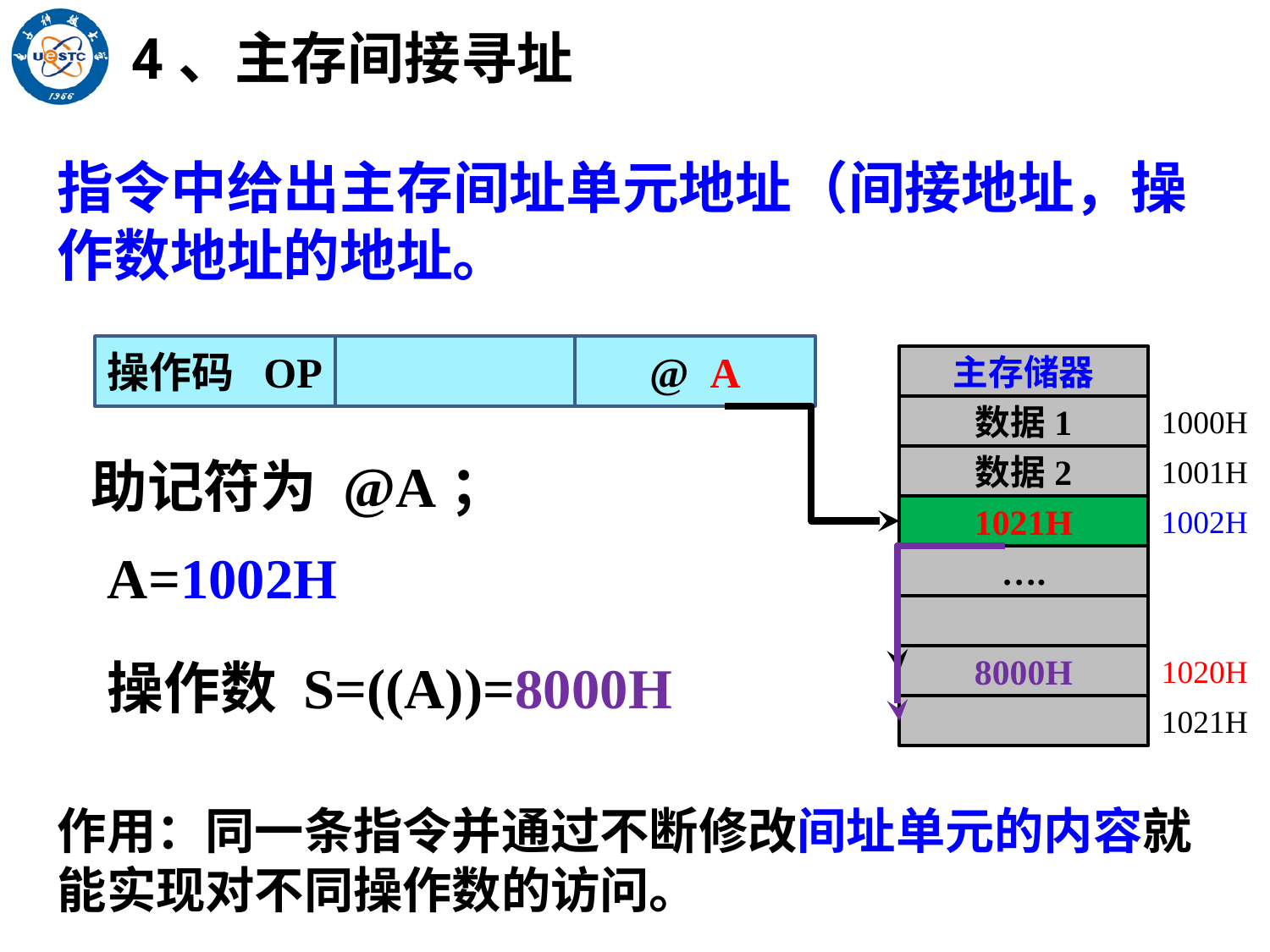

4、主存间接寻址
指令中给出主存间址单元地址（间接地址，操作数地址的地址。
操作码  OP

@  A
主存储器

数据1
1000H
数据2
1001H
1020H
1002H
….

8000H
1020H

1021H
助记符为 @A；
1021H
A=1002H
操作数 S=((A))=8000H
作用：同一条指令并通过不断修改间址单元的内容就能实现对不同操作数的访问。